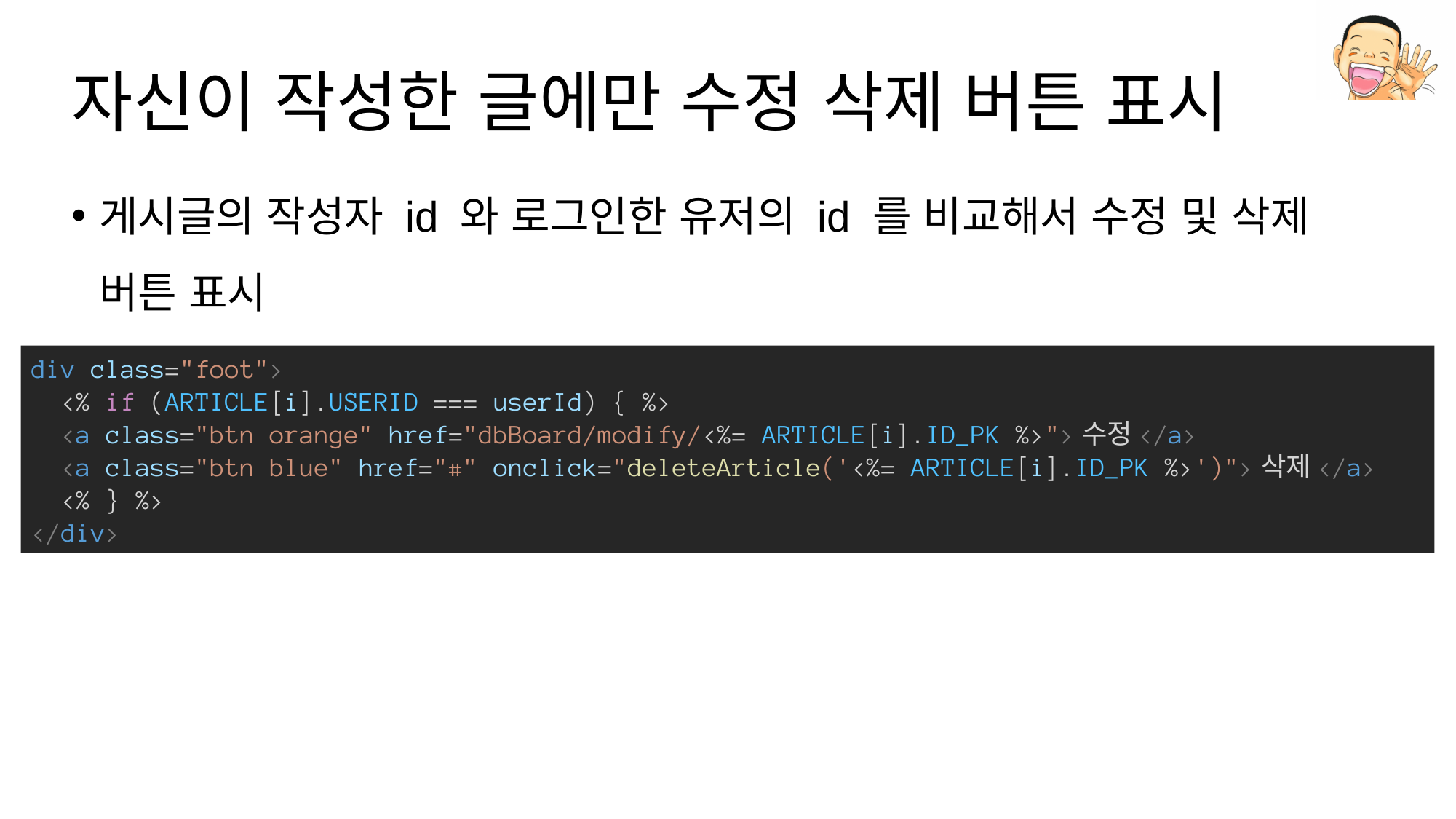

# 자신이 작성한 글에만 수정 삭제 버튼 표시
게시글의 작성자 id 와 로그인한 유저의 id 를 비교해서 수정 및 삭제 버튼 표시
div class="foot">
  <% if (ARTICLE[i].USERID === userId) { %>
  <a class="btn orange" href="dbBoard/modify/<%= ARTICLE[i].ID_PK %>">수정</a>
  <a class="btn blue" href="#" onclick="deleteArticle('<%= ARTICLE[i].ID_PK %>')">삭제</a>
  <% } %>
</div>